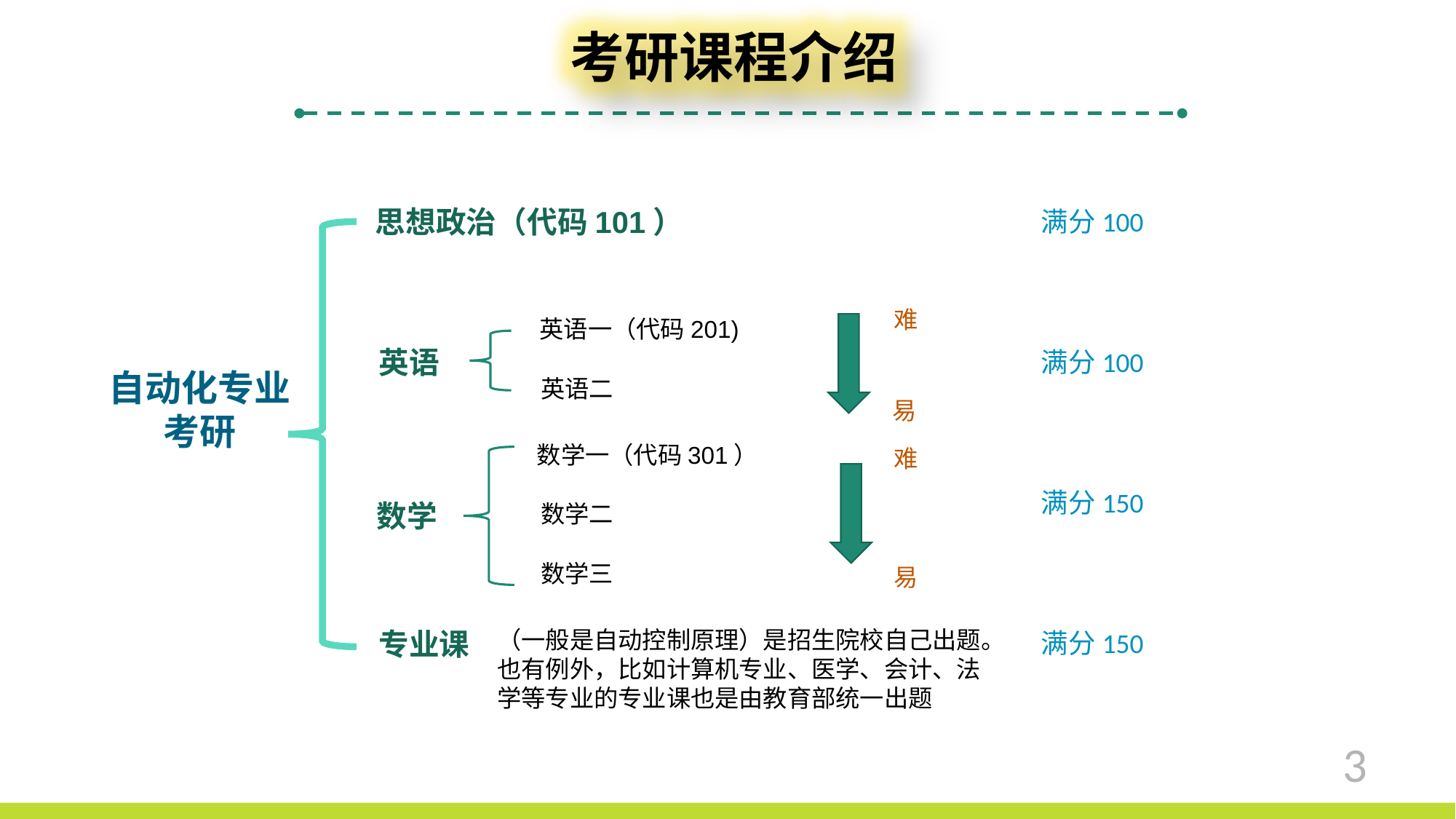

考研课程介绍
思想政治（代码101）
满分100

难
英语一（代码201)

英语
满分100
自动化专业考研
英语二
易
数学一（代码301）
难

满分150
数学
数学二
数学三
易
专业课
（一般是自动控制原理）是招生院校自己出题。
也有例外，比如计算机专业、医学、会计、法学等专业的专业课也是由教育部统一出题
满分150
3